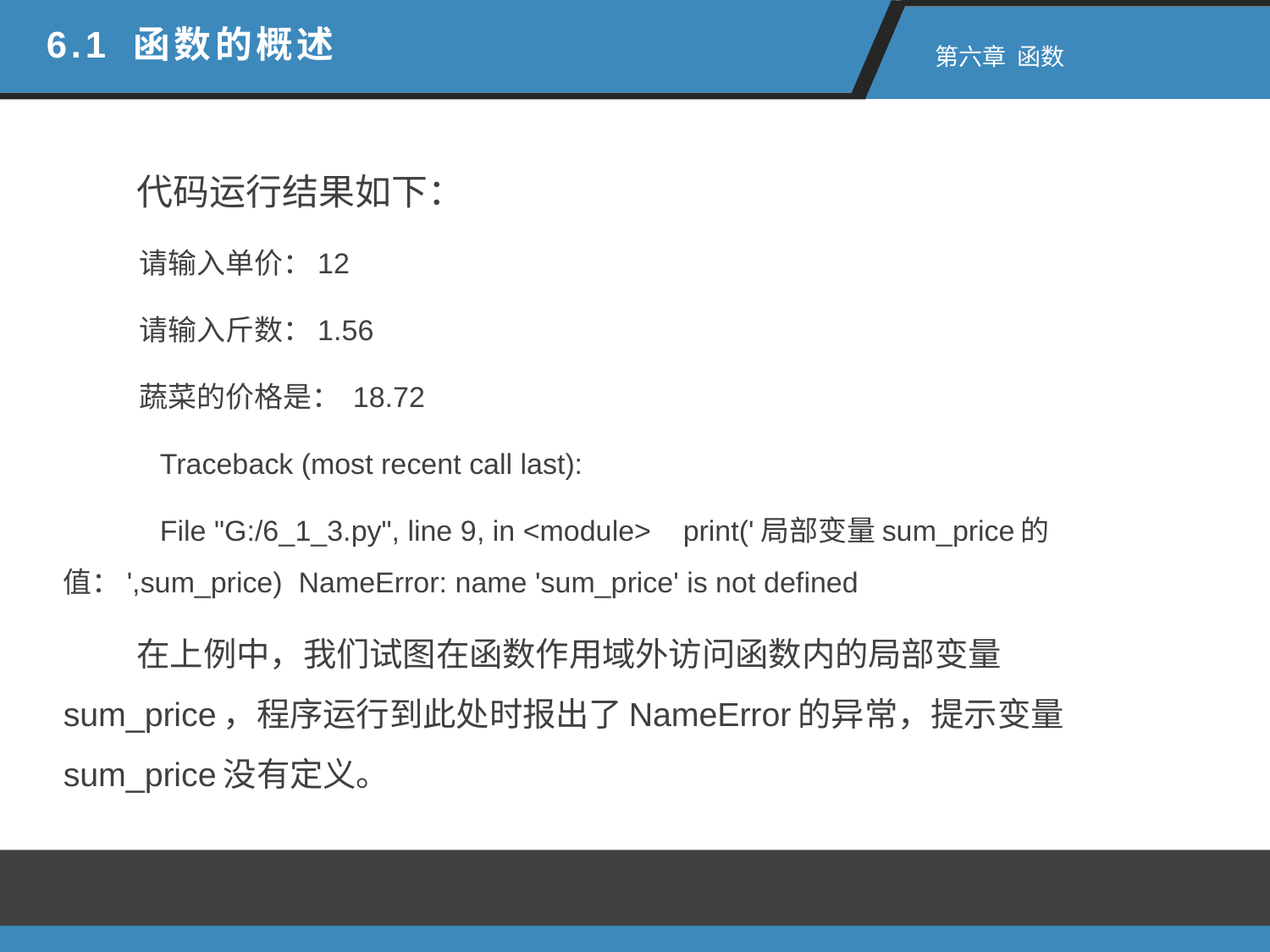

6.1 函数的概述
  第六章  函数
        代码运行结果如下：
           请输入单价：12
           请输入斤数：1.56
           蔬菜的价格是： 18.72
            Traceback (most recent call last):
            File "G:/6_1_3.py", line 9, in <module>    print('局部变量sum_price的值：',sum_price)  NameError: name 'sum_price' is not defined
         在上例中，我们试图在函数作用域外访问函数内的局部变量sum_price，程序运行到此处时报出了NameError的异常，提示变量sum_price没有定义。